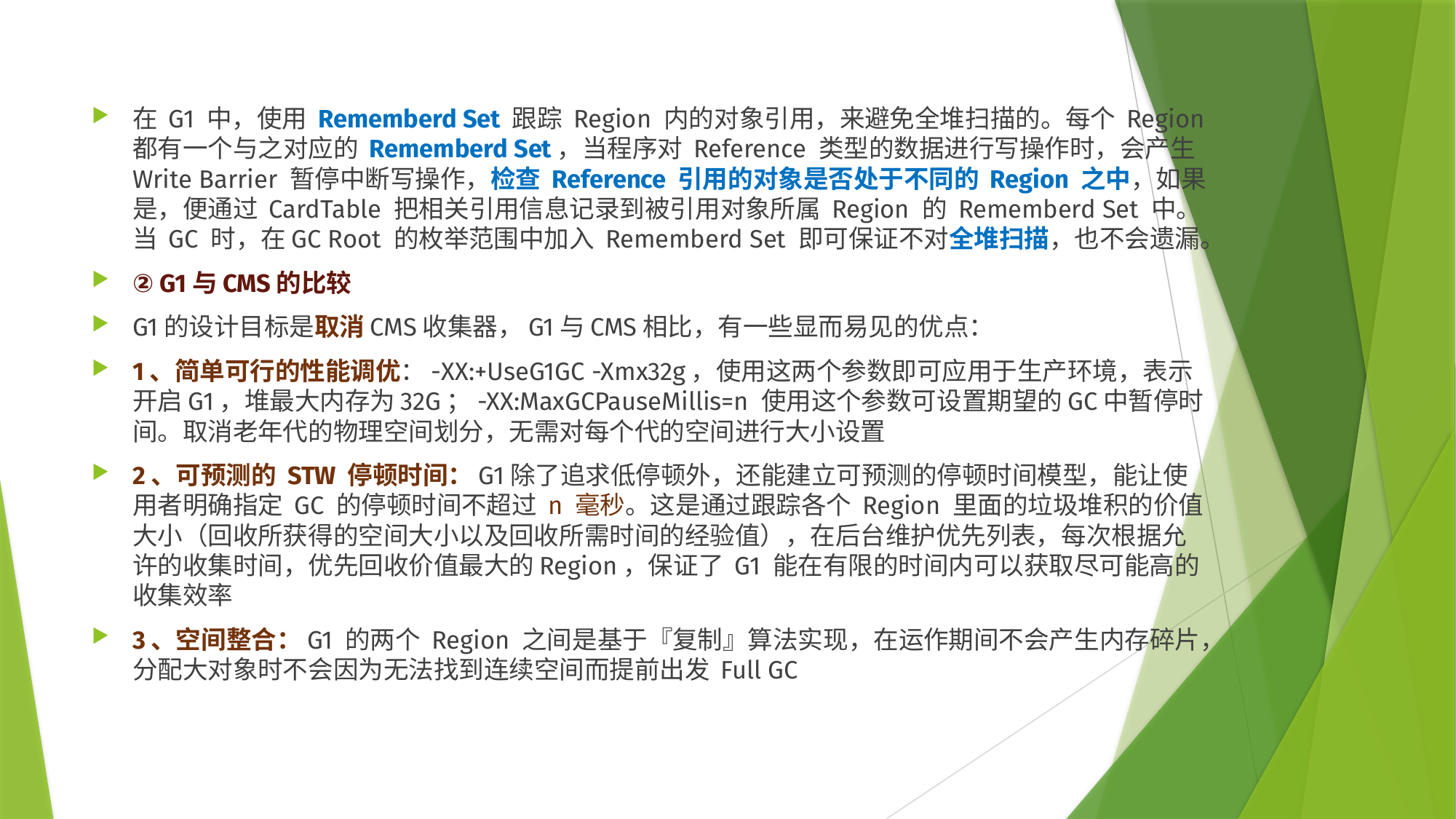

在 G1 中，使用 Rememberd Set 跟踪 Region 内的对象引用，来避免全堆扫描的。每个 Region 都有一个与之对应的 Rememberd Set，当程序对 Reference 类型的数据进行写操作时，会产生 Write Barrier 暂停中断写操作，检查 Reference 引用的对象是否处于不同的 Region 之中，如果是，便通过 CardTable 把相关引用信息记录到被引用对象所属 Region 的 Rememberd Set 中。当 GC 时，在GC Root 的枚举范围中加入 Rememberd Set 即可保证不对全堆扫描，也不会遗漏。
② G1与CMS的比较
G1的设计目标是取消CMS收集器，G1与CMS相比，有一些显而易见的优点：
1、简单可行的性能调优：-XX:+UseG1GC -Xmx32g，使用这两个参数即可应用于生产环境，表示开启G1，堆最大内存为32G；-XX:MaxGCPauseMillis=n 使用这个参数可设置期望的GC中暂停时间。取消老年代的物理空间划分，无需对每个代的空间进行大小设置
2、可预测的 STW 停顿时间：G1除了追求低停顿外，还能建立可预测的停顿时间模型，能让使用者明确指定 GC 的停顿时间不超过 n 毫秒。这是通过跟踪各个 Region 里面的垃圾堆积的价值大小（回收所获得的空间大小以及回收所需时间的经验值），在后台维护优先列表，每次根据允许的收集时间，优先回收价值最大的Region，保证了 G1 能在有限的时间内可以获取尽可能高的收集效率
3、空间整合：G1 的两个 Region 之间是基于『复制』算法实现，在运作期间不会产生内存碎片，分配大对象时不会因为无法找到连续空间而提前出发 Full GC